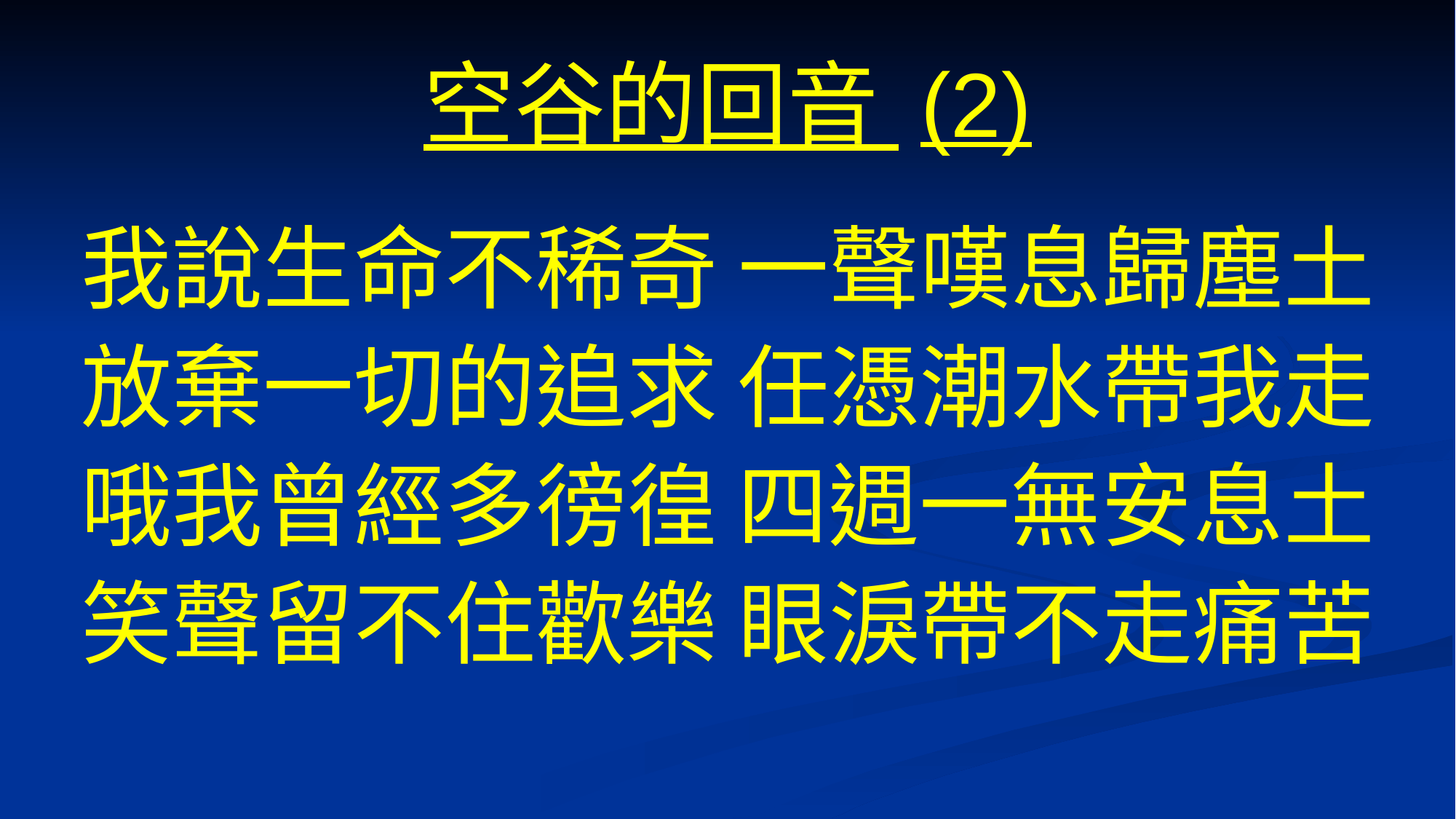

# 空谷的回音 (2)
我說生命不稀奇 一聲嘆息歸塵土
放棄一切的追求 任憑潮水帶我走
哦我曾經多徬徨 四週一無安息土
笑聲留不住歡樂 眼淚帶不走痛苦